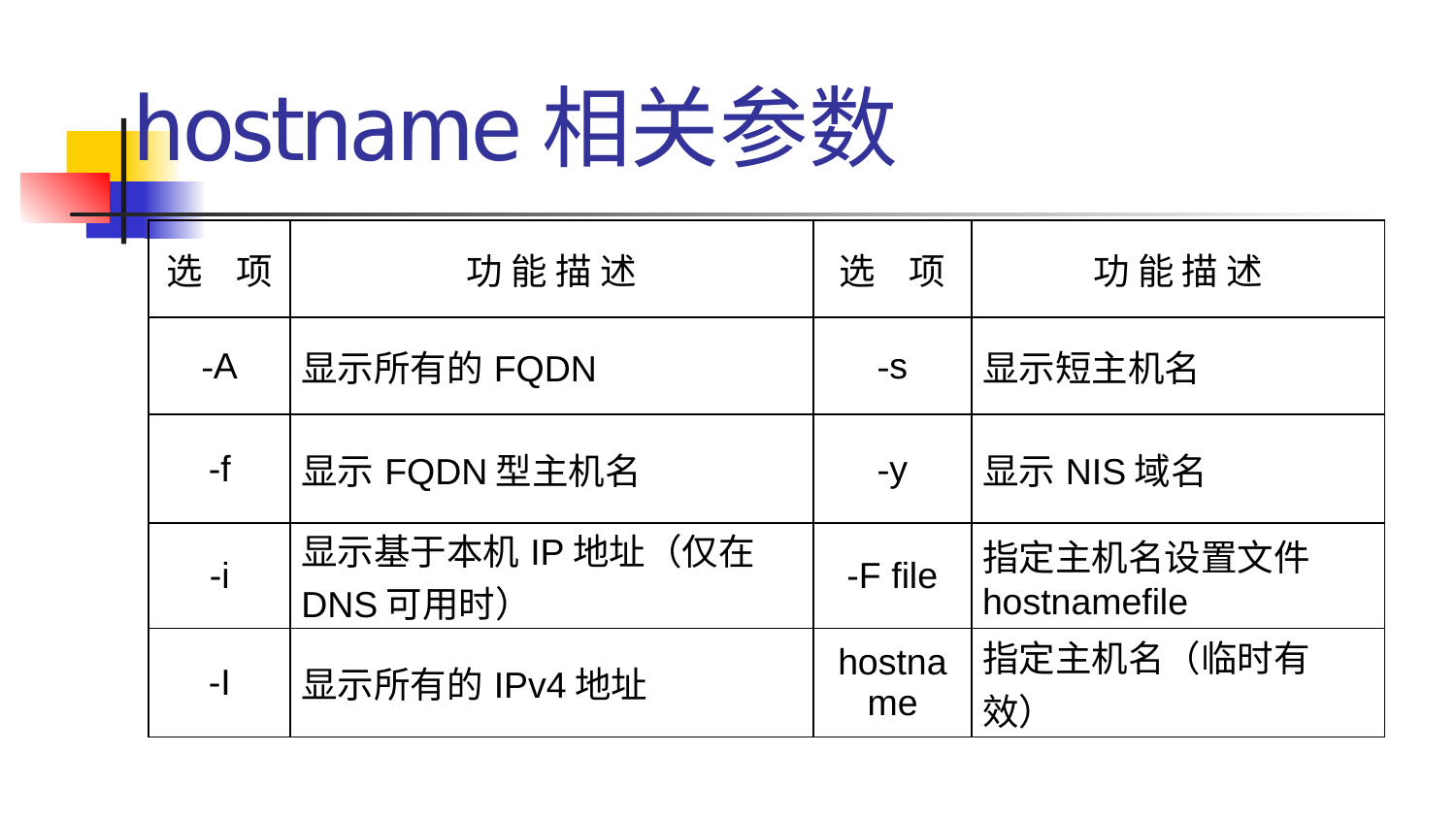

# hostname相关参数

| 选 项 | 功 能 描 述 | 选 项 | 功 能 描 述 |
| --- | --- | --- | --- |
| -A | 显示所有的FQDN | -s | 显示短主机名 |
| -f | 显示FQDN型主机名 | -y | 显示NIS域名 |
| -i | 显示基于本机IP地址（仅在DNS可用时） | -F file | 指定主机名设置文件hostnamefile |
| -I | 显示所有的IPv4地址 | hostname | 指定主机名（临时有效） |